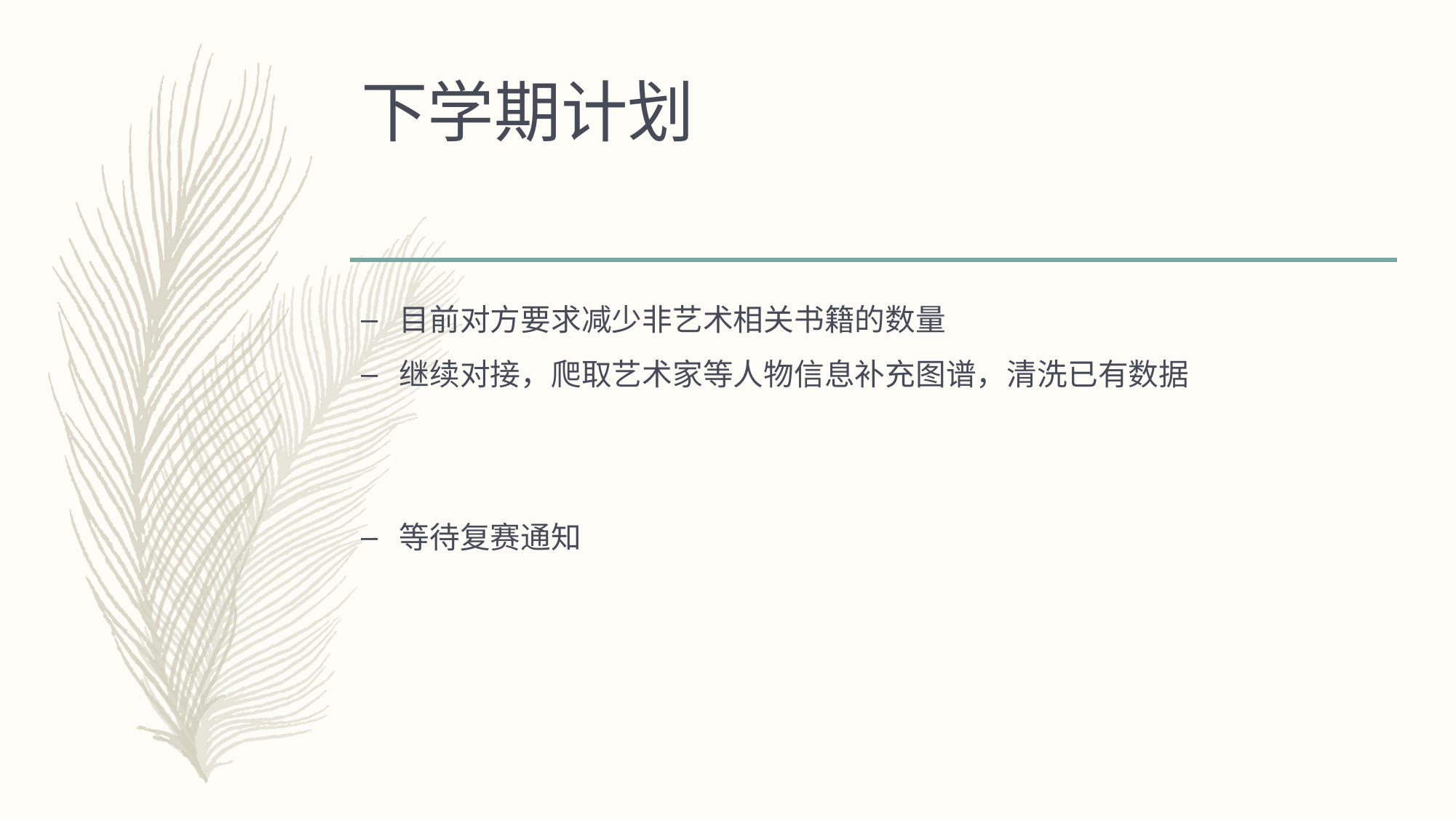

# 下学期计划
目前对方要求减少非艺术相关书籍的数量
继续对接，爬取艺术家等人物信息补充图谱，清洗已有数据

等待复赛通知